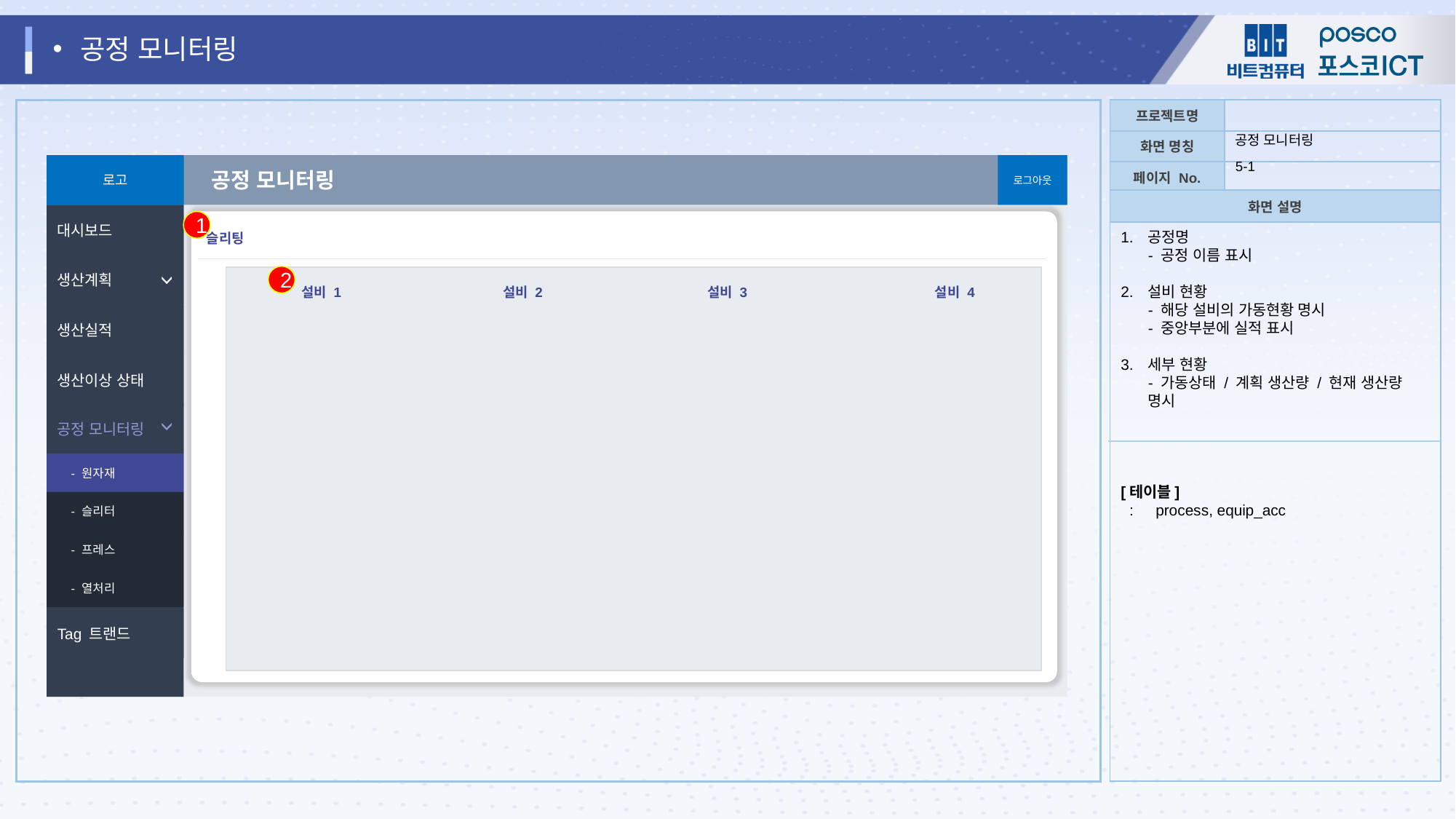

공정 모니터링

공정 모니터링
5-1

로고
로그아웃

공정 모니터링
대시보드
1

공정명
- 공정 이름 표시

설비 현황
- 해당 설비의 가동현황 명시
- 중앙부분에 실적 표시

세부 현황
- 가동상태 / 계획 생산량 / 현재 생산량 명시

[테이블]
  :　process, equip_acc

슬리팅
생산계획
2

설비 1
설비 2
설비 3
설비 4
생산실적
생산이상 상태
공정 모니터링

    - 원자재
    - 슬리터
    - 프레스
    - 열처리
Tag 트랜드